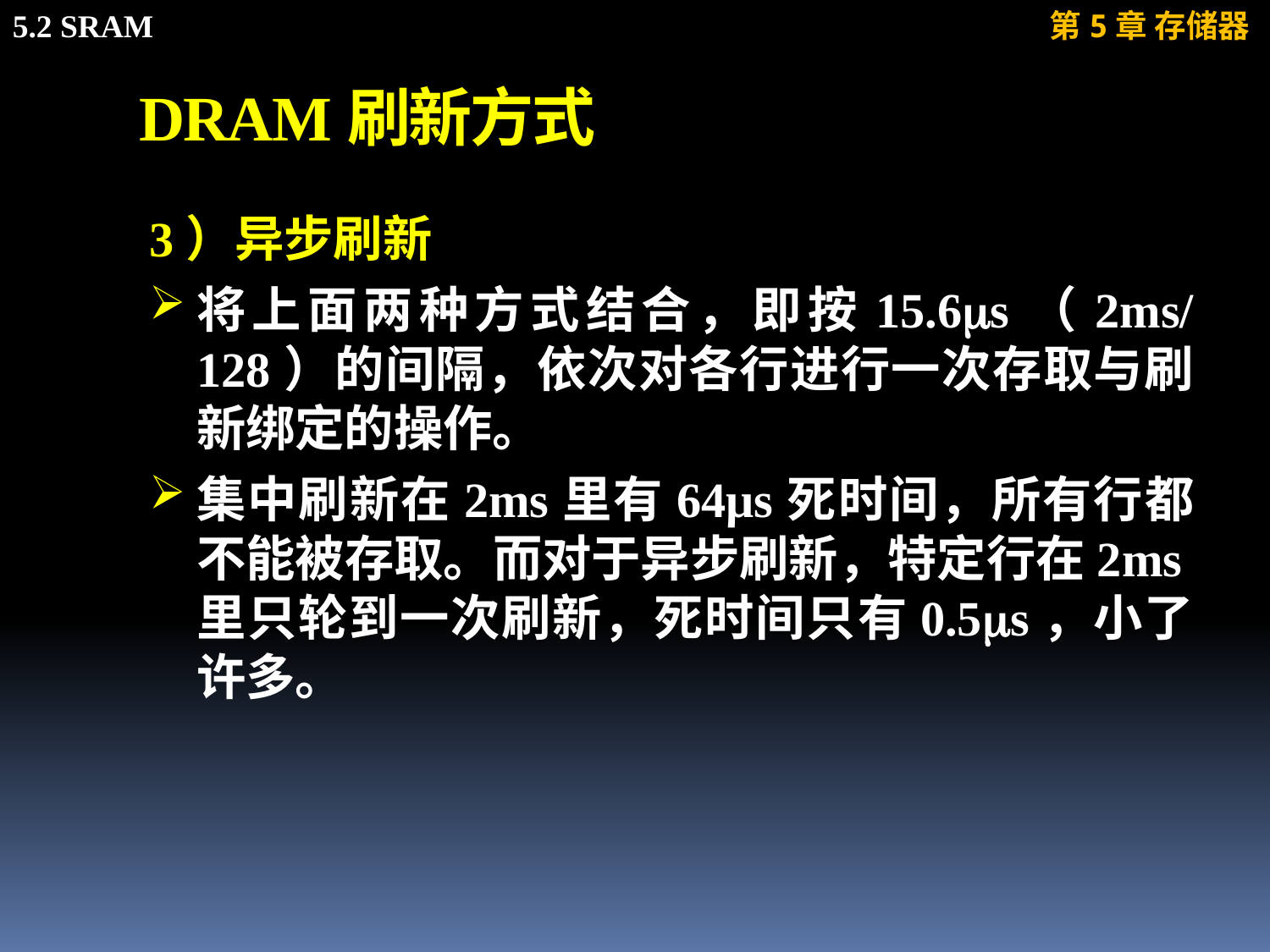

# DRAM刷新方式
3）异步刷新
将上面两种方式结合，即按15.6μs（2ms/128）的间隔，依次对各行进行一次存取与刷新绑定的操作。
集中刷新在2ms里有64μs死时间，所有行都不能被存取。而对于异步刷新，特定行在2ms里只轮到一次刷新，死时间只有0.5μs，小了许多。